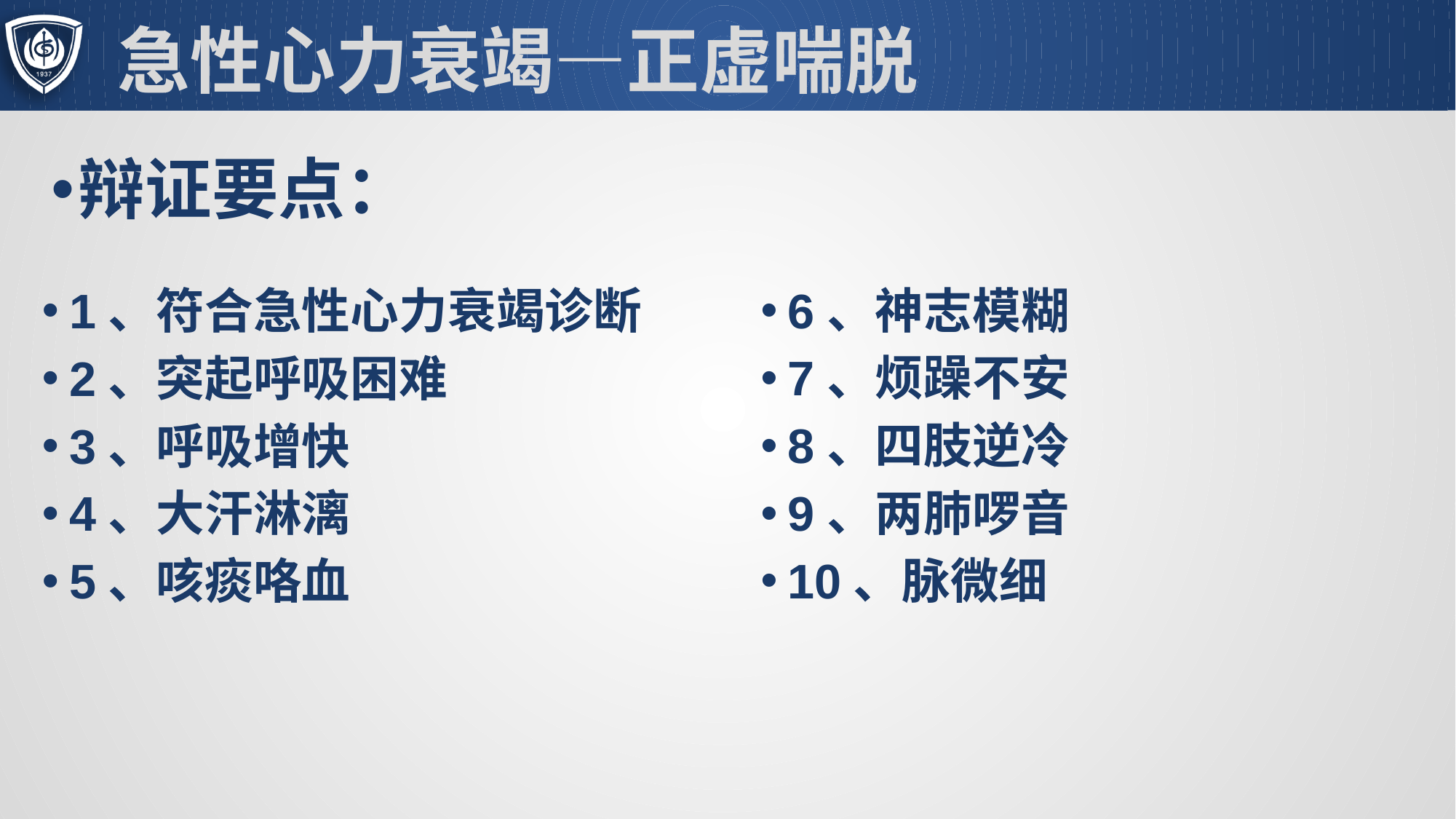

# 急性心力衰竭—正虚喘脱
辩证要点：

6、神志模糊
7、烦躁不安
8、四肢逆冷
9、两肺啰音
10、脉微细
1、符合急性心力衰竭诊断
2、突起呼吸困难
3、呼吸增快
4、大汗淋漓
5、咳痰咯血